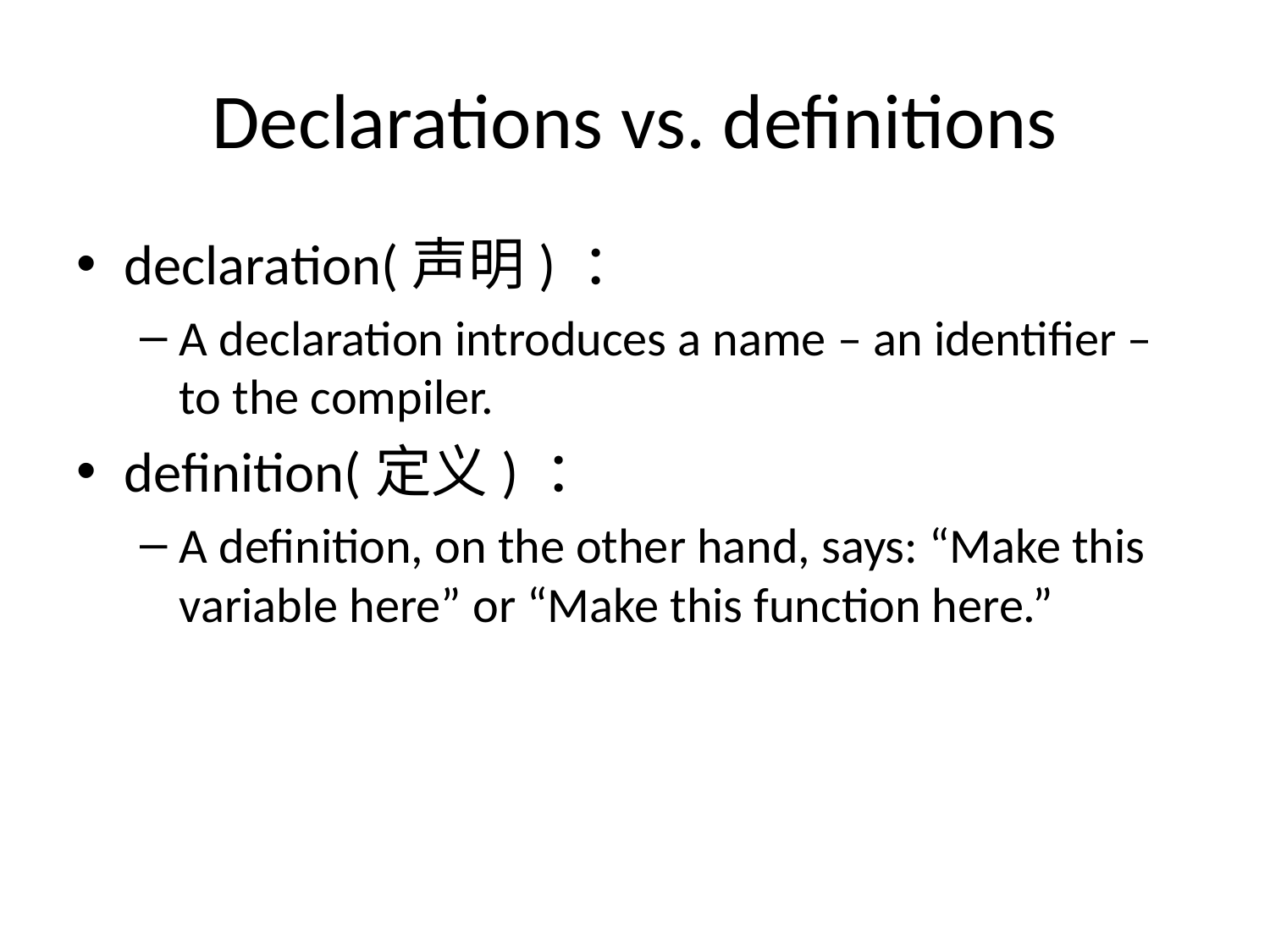

# Declarations vs. definitions
declaration(声明) ：
A declaration introduces a name – an identifier – to the compiler.
definition(定义) ：
A definition, on the other hand, says: “Make this variable here” or “Make this function here.”